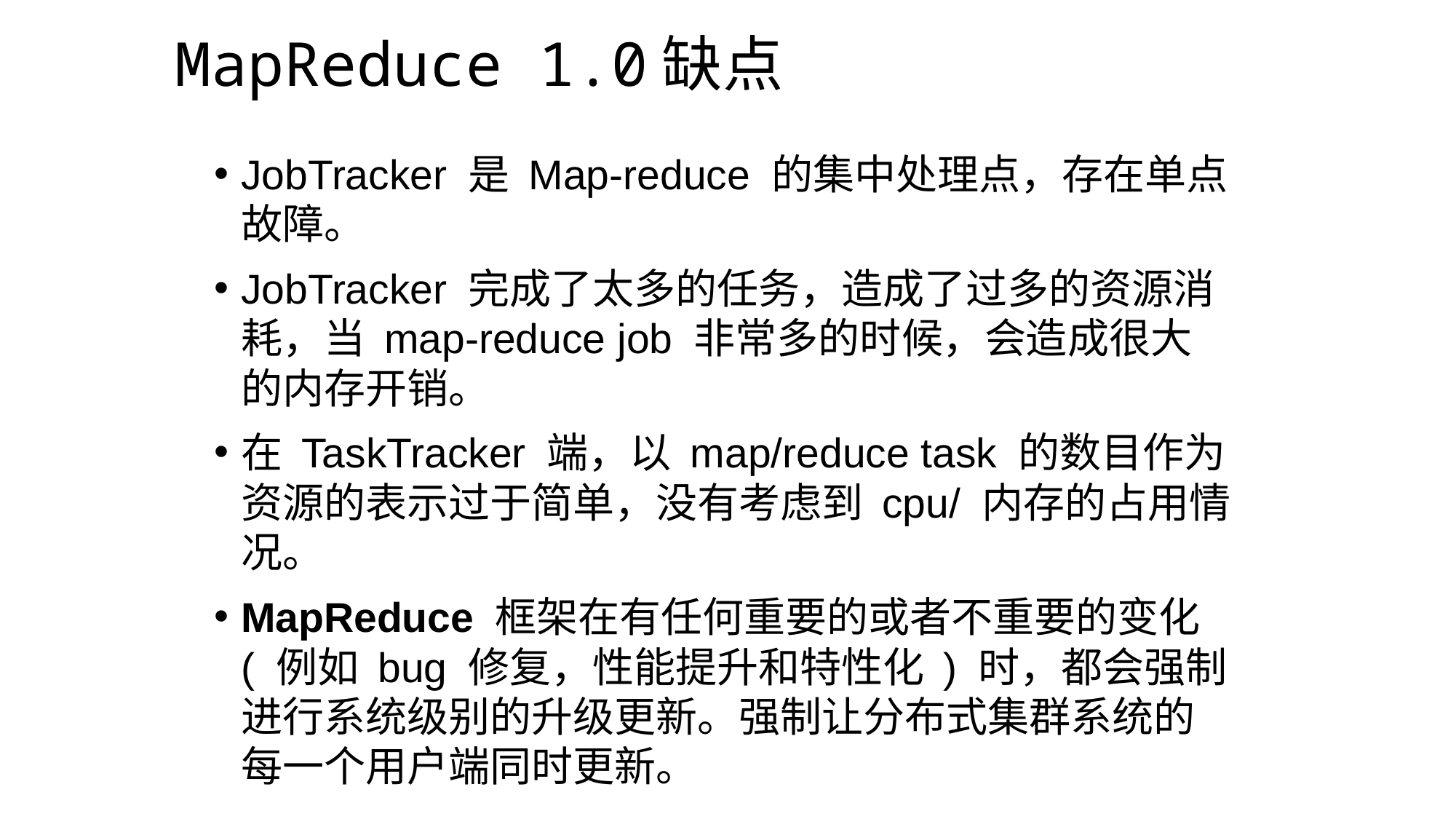

# MapReduce 1.0缺点
JobTracker 是 Map-reduce 的集中处理点，存在单点故障。
JobTracker 完成了太多的任务，造成了过多的资源消耗，当 map-reduce job 非常多的时候，会造成很大的内存开销。
在 TaskTracker 端，以 map/reduce task 的数目作为资源的表示过于简单，没有考虑到 cpu/ 内存的占用情况。
MapReduce 框架在有任何重要的或者不重要的变化 ( 例如 bug 修复，性能提升和特性化 ) 时，都会强制进行系统级别的升级更新。强制让分布式集群系统的每一个用户端同时更新。